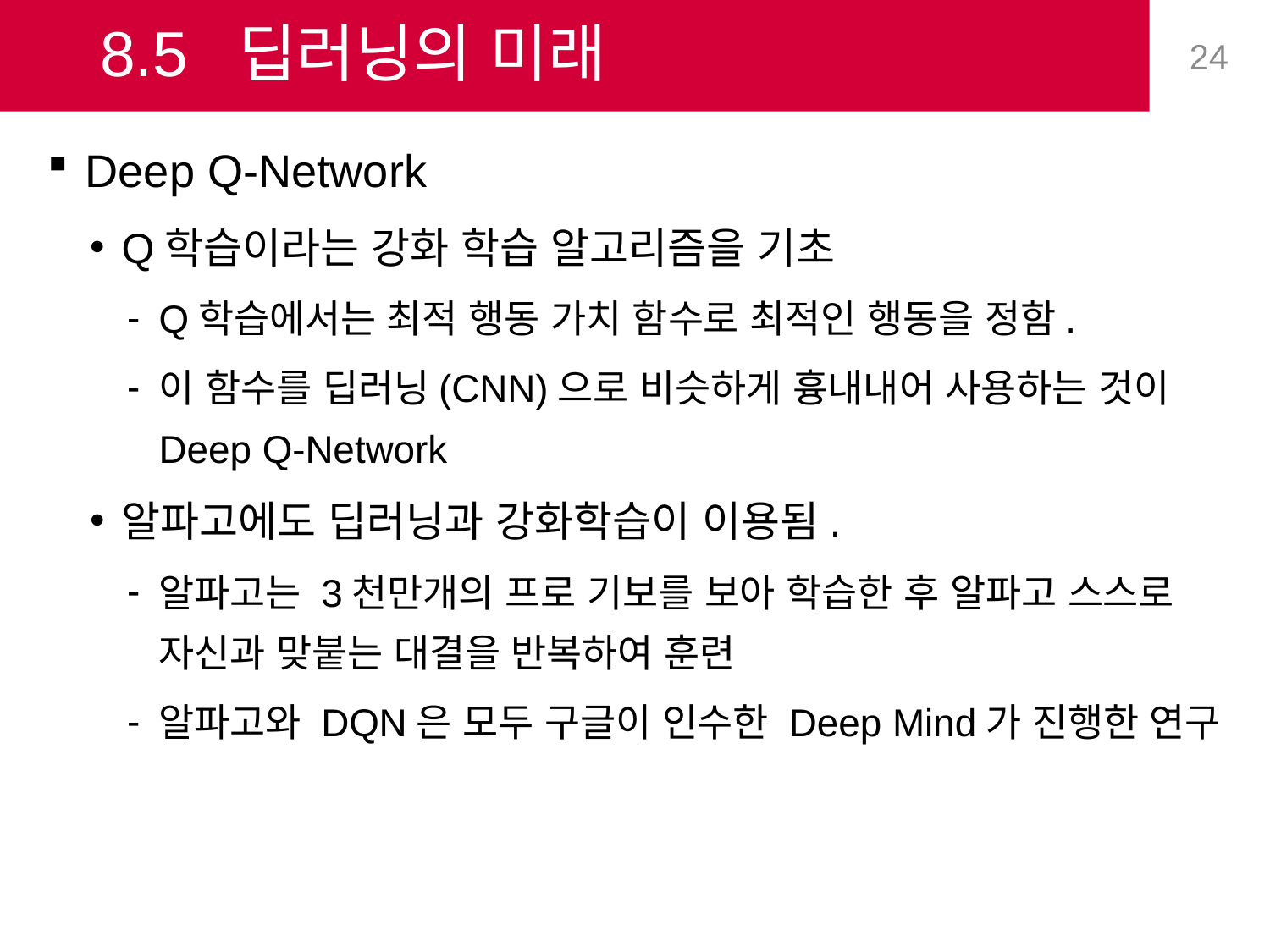

# 8.5  딥러닝의 미래
24
Deep Q-Network
Q학습이라는 강화 학습 알고리즘을 기초
Q학습에서는 최적 행동 가치 함수로 최적인 행동을 정함.
이 함수를 딥러닝(CNN)으로 비슷하게 흉내내어 사용하는 것이 Deep Q-Network
알파고에도 딥러닝과 강화학습이 이용됨.
알파고는 3천만개의 프로 기보를 보아 학습한 후 알파고 스스로 자신과 맞붙는 대결을 반복하여 훈련
알파고와 DQN은 모두 구글이 인수한 Deep Mind가 진행한 연구